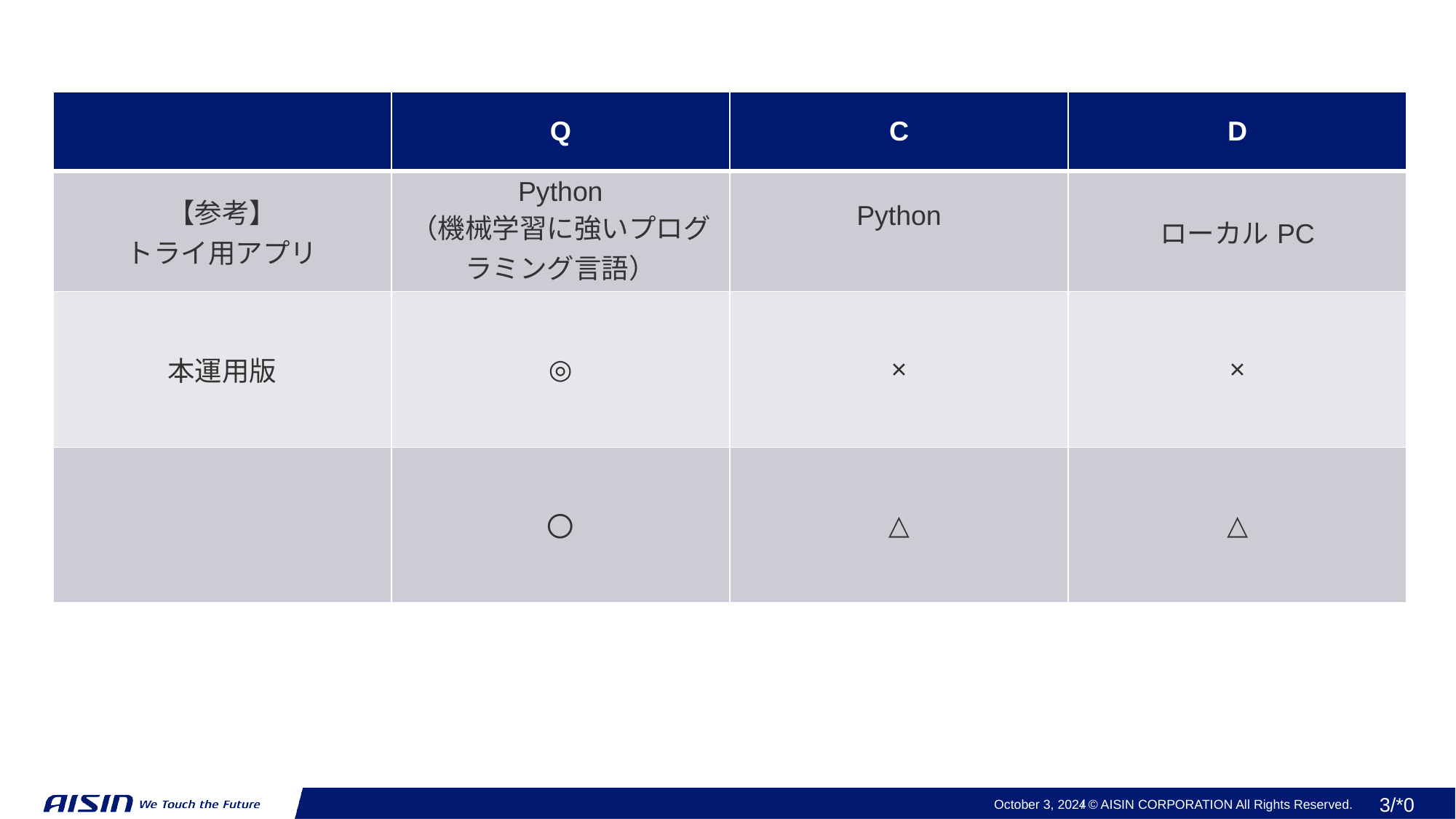

|  | Q | C | D |
| --- | --- | --- | --- |
| 【参考】 トライ用アプリ | Python （機械学習に強いプログラミング言語） | Python | ローカルPC |
| 本運用版 | ◎ | × | × |
|  | 〇 | △ | △ |
October 3, 2024